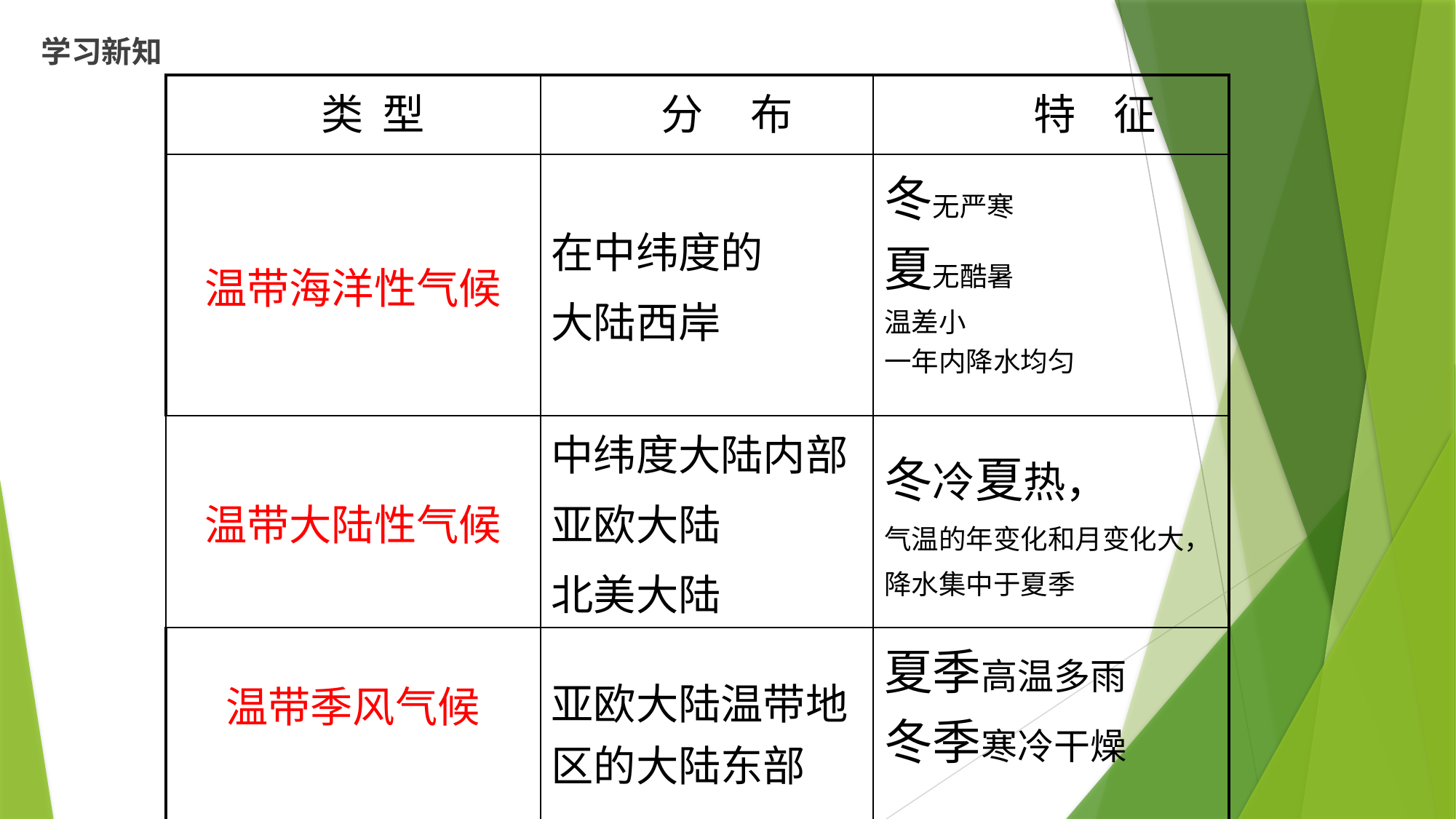

学习新知
| 类 型 | 分 布 | 特 征 |
| --- | --- | --- |
| 温带海洋性气候 | 在中纬度的 大陆西岸 | 冬无严寒 夏无酷暑 温差小 一年内降水均匀 |
| 温带大陆性气候 | 中纬度大陆内部 亚欧大陆 北美大陆 | 冬冷夏热， 气温的年变化和月变化大， 降水集中于夏季 |
| 温带季风气候 | 亚欧大陆温带地区的大陆东部 | 夏季高温多雨 冬季寒冷干燥 |